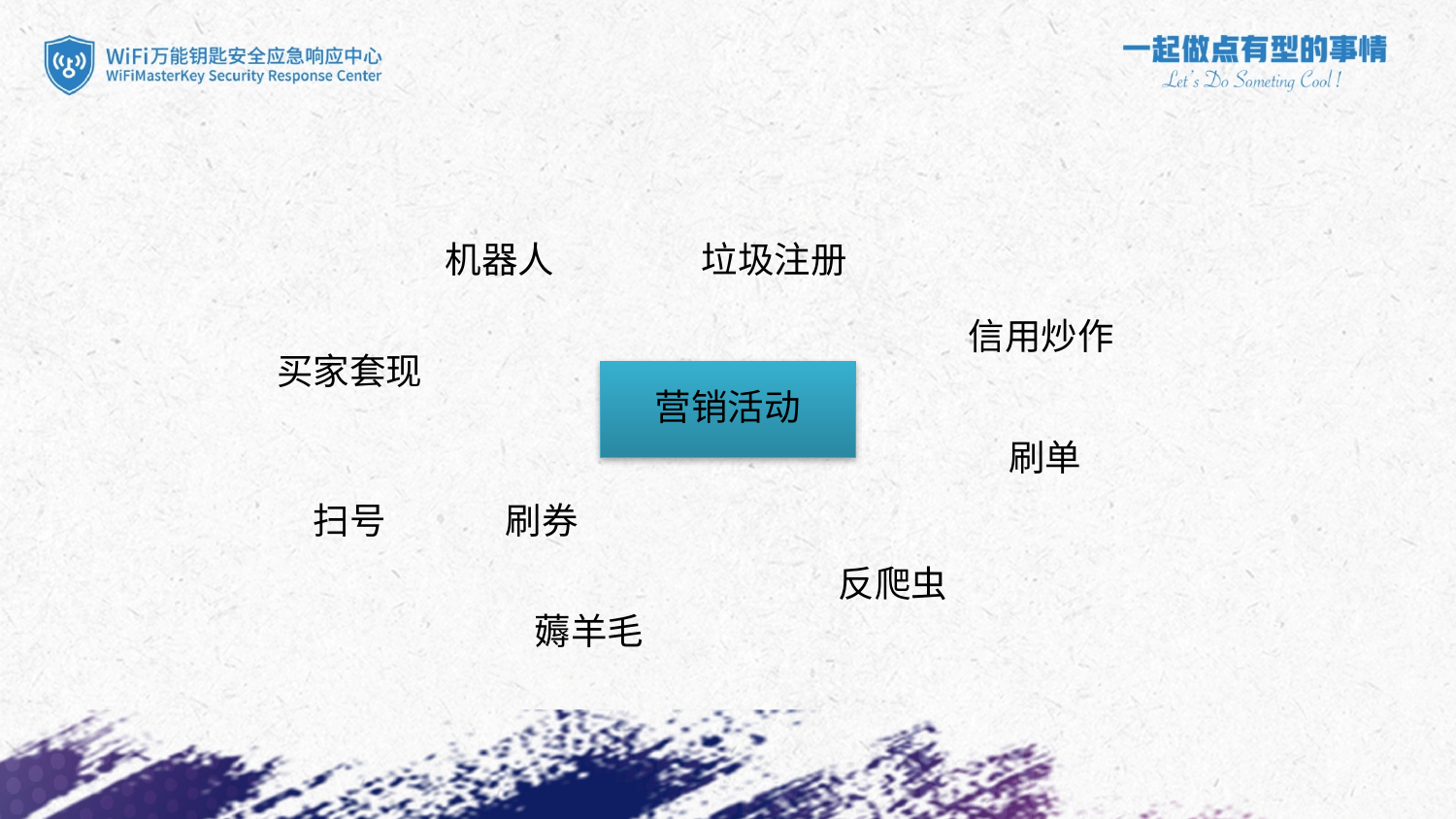

机器人
垃圾注册
信用炒作
买家套现

营销活动
刷单
扫号
刷券
反爬虫
薅羊毛